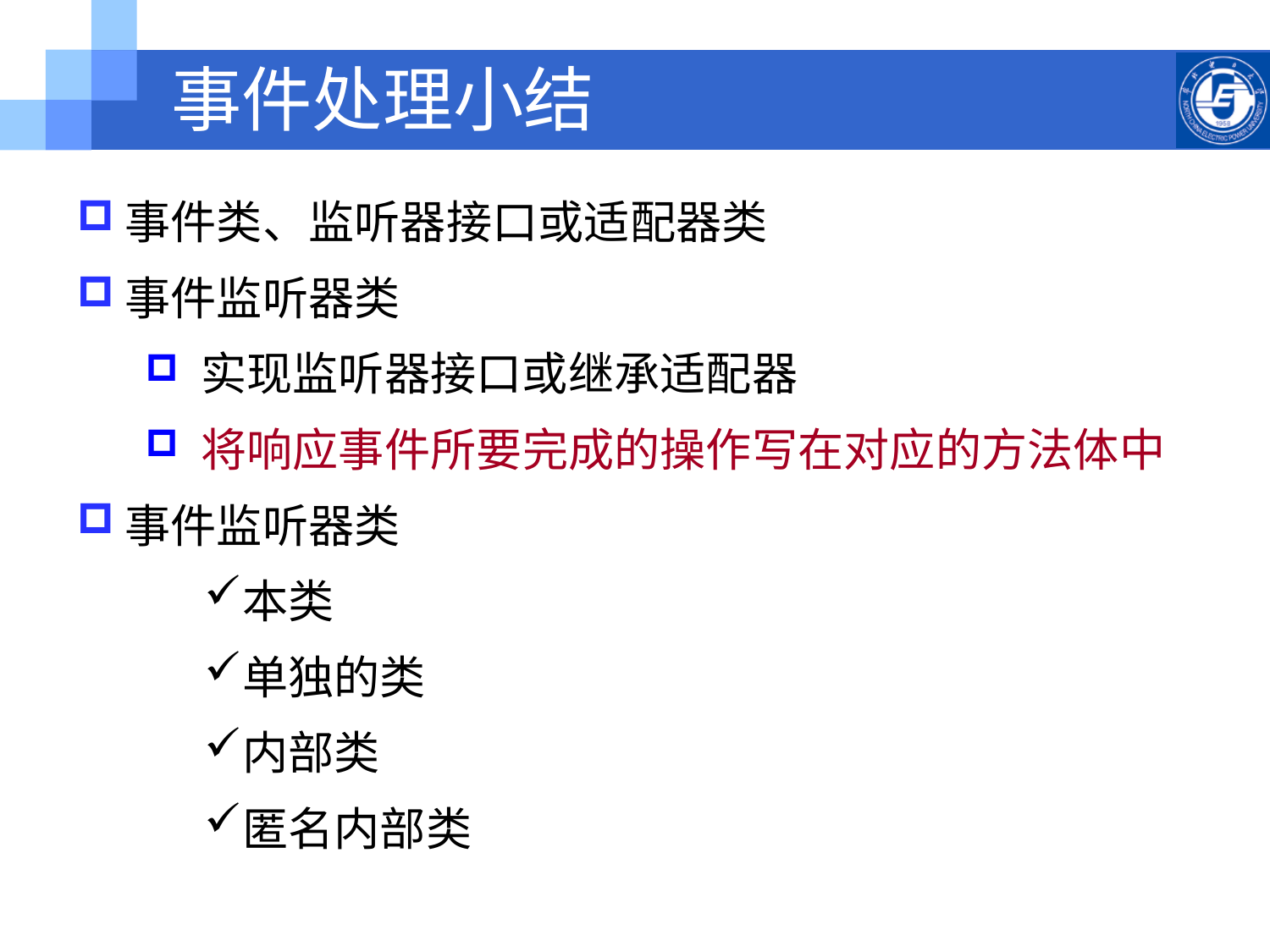

# 事件处理小结
事件类、监听器接口或适配器类
事件监听器类
 实现监听器接口或继承适配器
 将响应事件所要完成的操作写在对应的方法体中
事件监听器类
本类
单独的类
内部类
匿名内部类